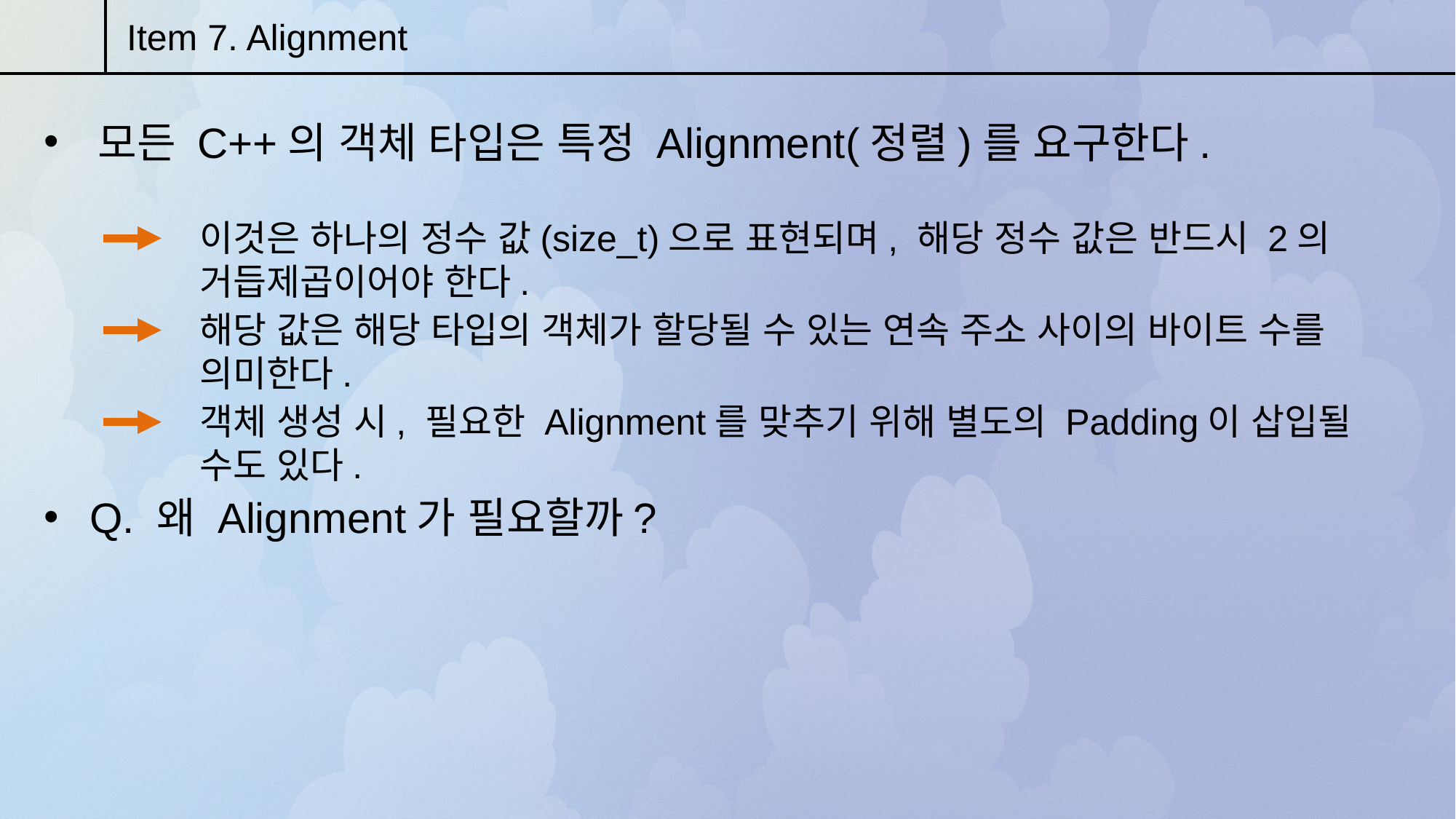

Item 7. Alignment
 모든 C++의 객체 타입은 특정 Alignment(정렬)를 요구한다.
이것은 하나의 정수 값(size_t)으로 표현되며, 해당 정수 값은 반드시 2의 거듭제곱이어야 한다.
해당 값은 해당 타입의 객체가 할당될 수 있는 연속 주소 사이의 바이트 수를 의미한다.
객체 생성 시, 필요한 Alignment를 맞추기 위해 별도의 Padding이 삽입될 수도 있다.
 Q. 왜 Alignment가 필요할까?